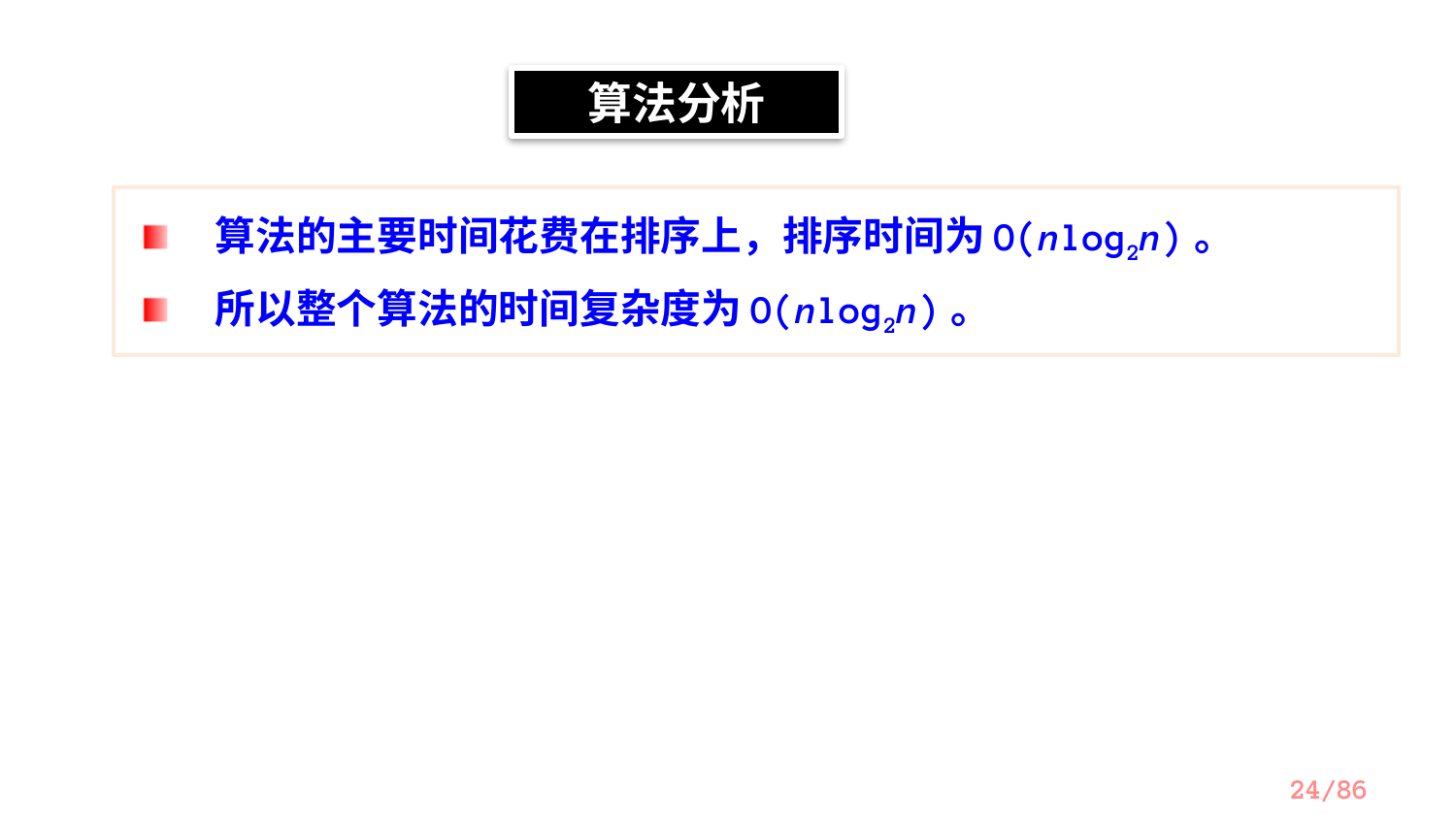

算法分析
算法的主要时间花费在排序上，排序时间为O(nlog2n)。
所以整个算法的时间复杂度为O(nlog2n)。
24/86